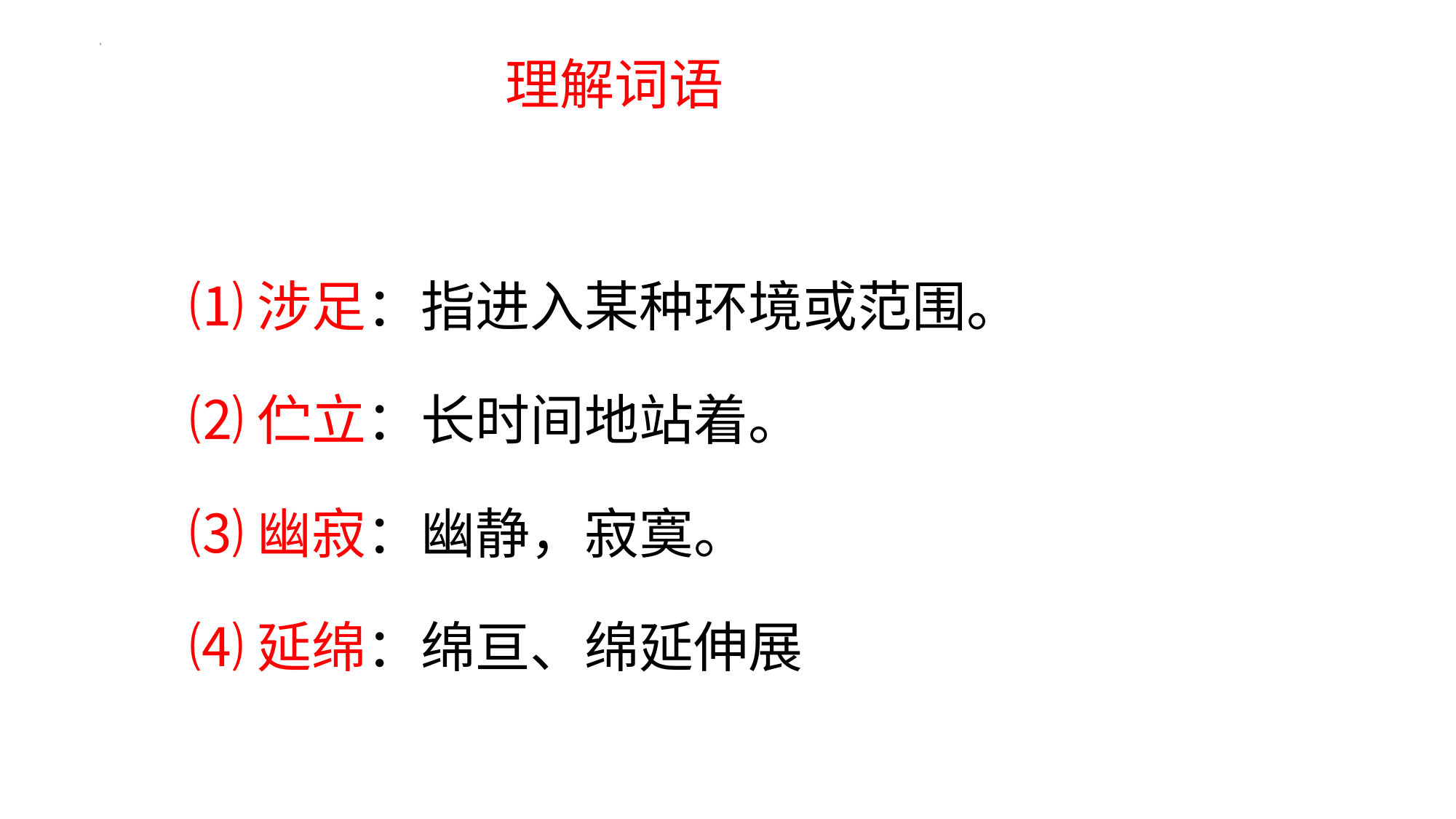

# 理解词语

⑴涉足：指进入某种环境或范围。
⑵伫立：长时间地站着。
⑶幽寂：幽静，寂寞。
⑷延绵：绵亘、绵延伸展